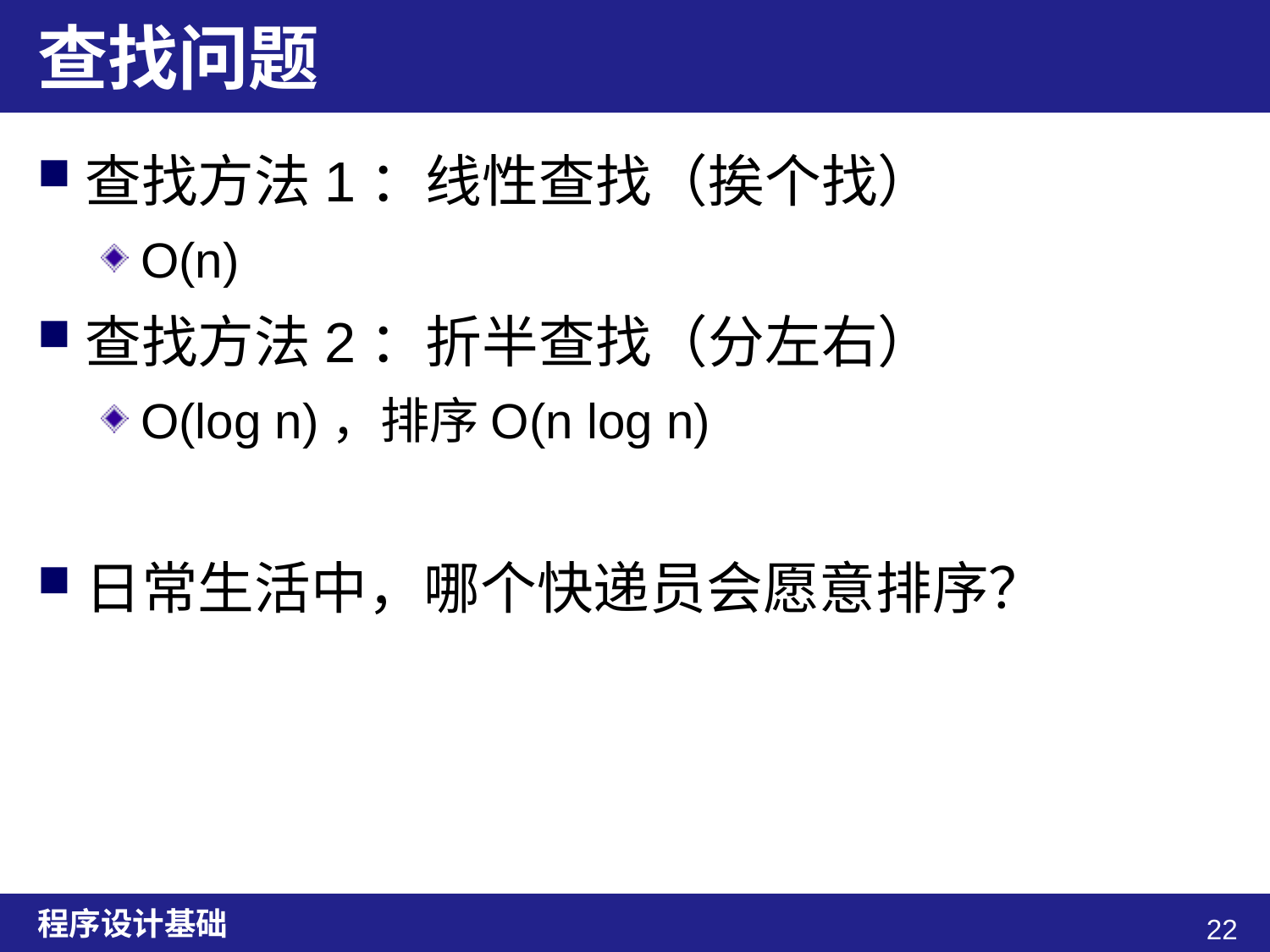

# 查找问题
查找方法1：线性查找（挨个找）
O(n)
查找方法2：折半查找（分左右）
O(log n)，排序O(n log n)

日常生活中，哪个快递员会愿意排序？